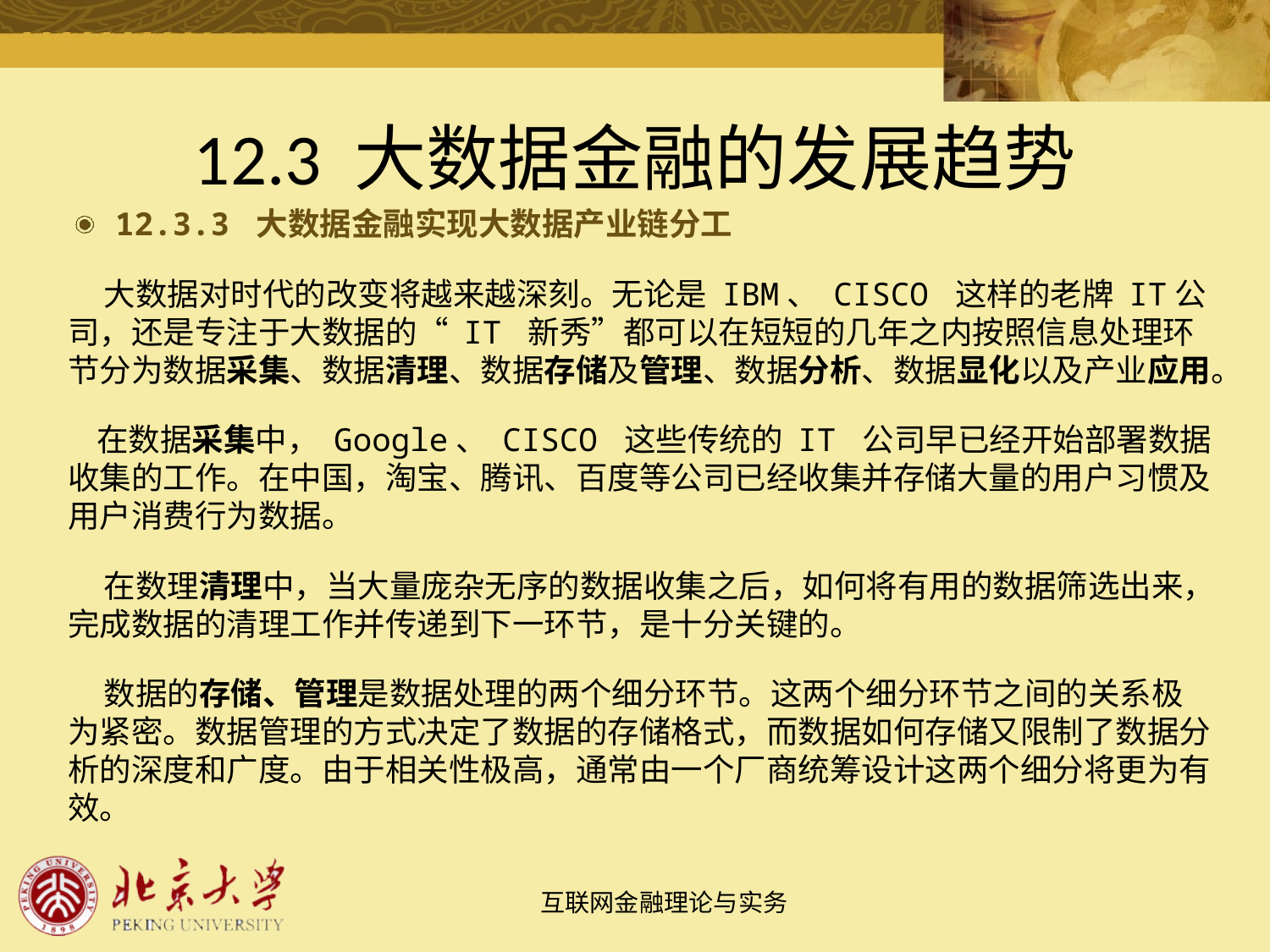

# 12.3 大数据金融的发展趋势
12.3.3 大数据金融实现大数据产业链分工
    大数据对时代的改变将越来越深刻。无论是 IBM、 CISCO 这样的老牌 IT公司，还是专注于大数据的“ IT 新秀”都可以在短短的几年之内按照信息处理环节分为数据采集、数据清理、数据存储及管理、数据分析、数据显化以及产业应用。
   在数据采集中， Google、 CISCO 这些传统的 IT 公司早已经开始部署数据收集的工作。在中国，淘宝、腾讯、百度等公司已经收集并存储大量的用户习惯及用户消费行为数据。
    在数理清理中，当大量庞杂无序的数据收集之后，如何将有用的数据筛选出来，完成数据的清理工作并传递到下一环节，是十分关键的。
    数据的存储、管理是数据处理的两个细分环节。这两个细分环节之间的关系极为紧密。数据管理的方式决定了数据的存储格式，而数据如何存储又限制了数据分析的深度和广度。由于相关性极高，通常由一个厂商统筹设计这两个细分将更为有效。